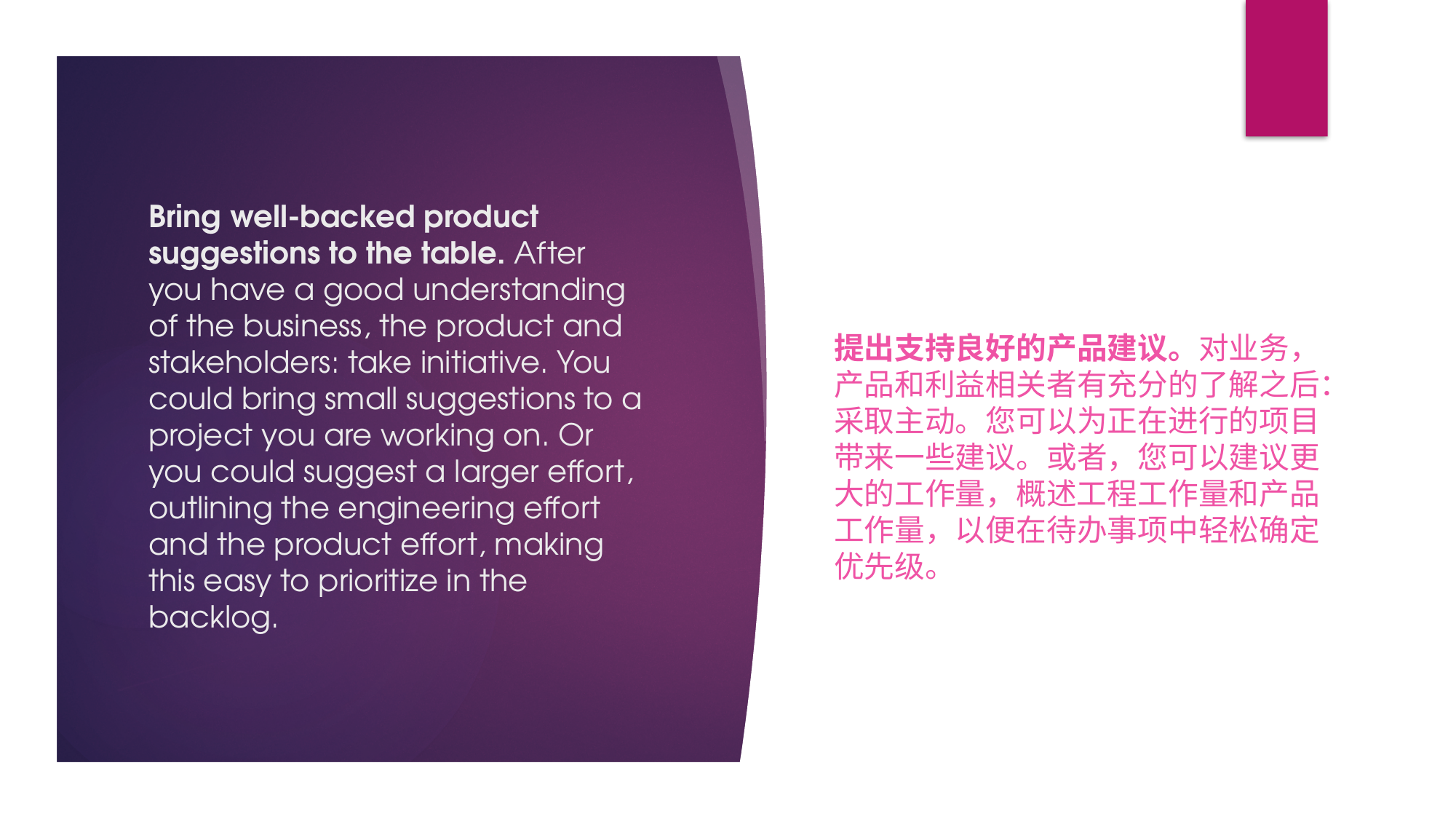

# Bring well-backed product suggestions to the table. After you have a good understanding of the business, the product and stakeholders: take initiative. You could bring small suggestions to a project you are working on. Or you could suggest a larger effort, outlining the engineering effort and the product effort, making this easy to prioritize in the backlog.
提出支持良好的产品建议。对业务，产品和利益相关者有充分的了解之后：采取主动。您可以为正在进行的项目带来一些建议。或者，您可以建议更大的工作量，概述工程工作量和产品工作量，以便在待办事项中轻松确定优先级。